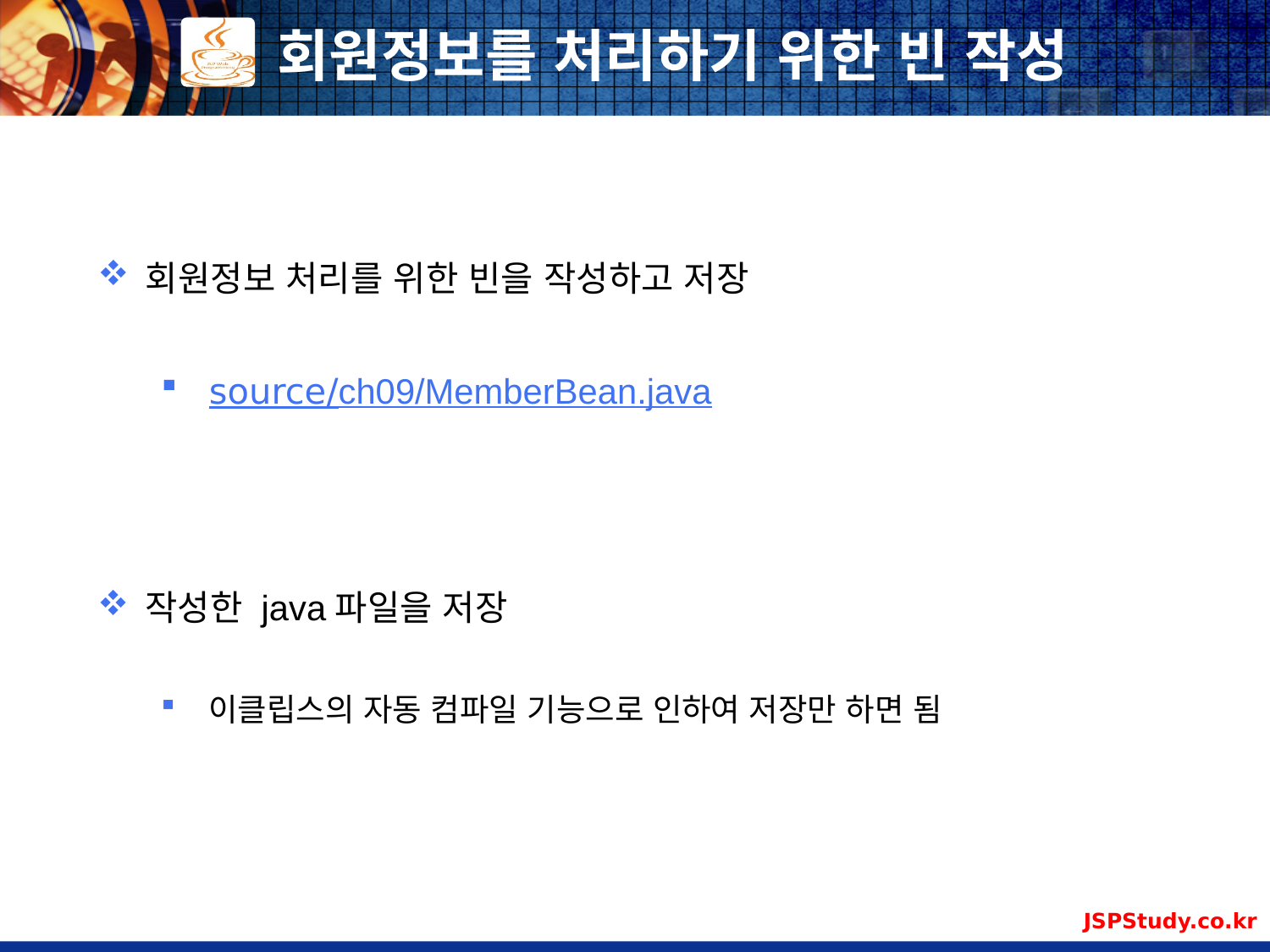

# 회원정보를 처리하기 위한 빈 작성
회원정보 처리를 위한 빈을 작성하고 저장
source/ch09/MemberBean.java
작성한 java파일을 저장
이클립스의 자동 컴파일 기능으로 인하여 저장만 하면 됨
JSPStudy.co.kr